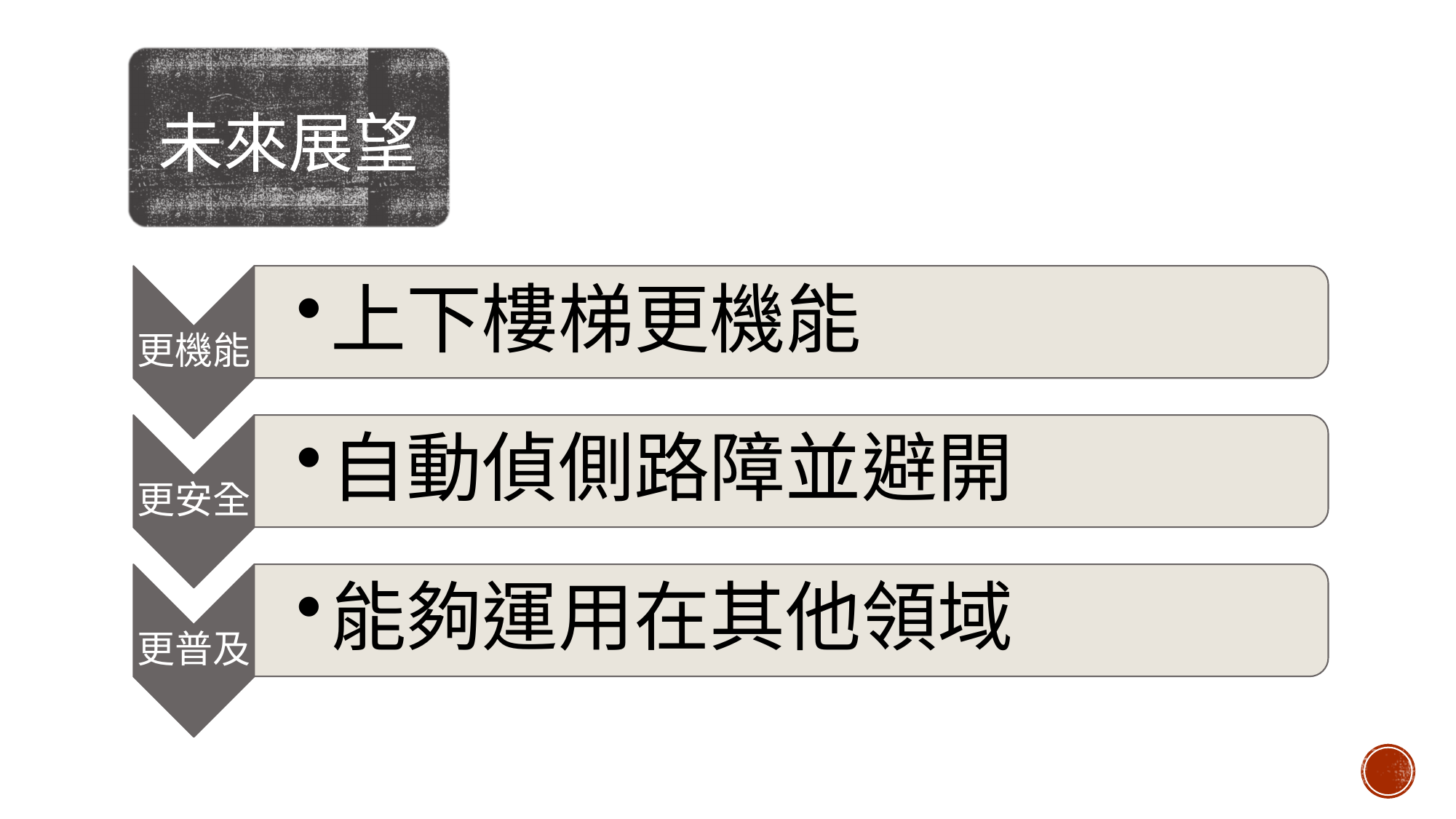

未來展望
更機能
上下樓梯更機能
更安全
自動偵側路障並避開
更普及
能夠運用在其他領域